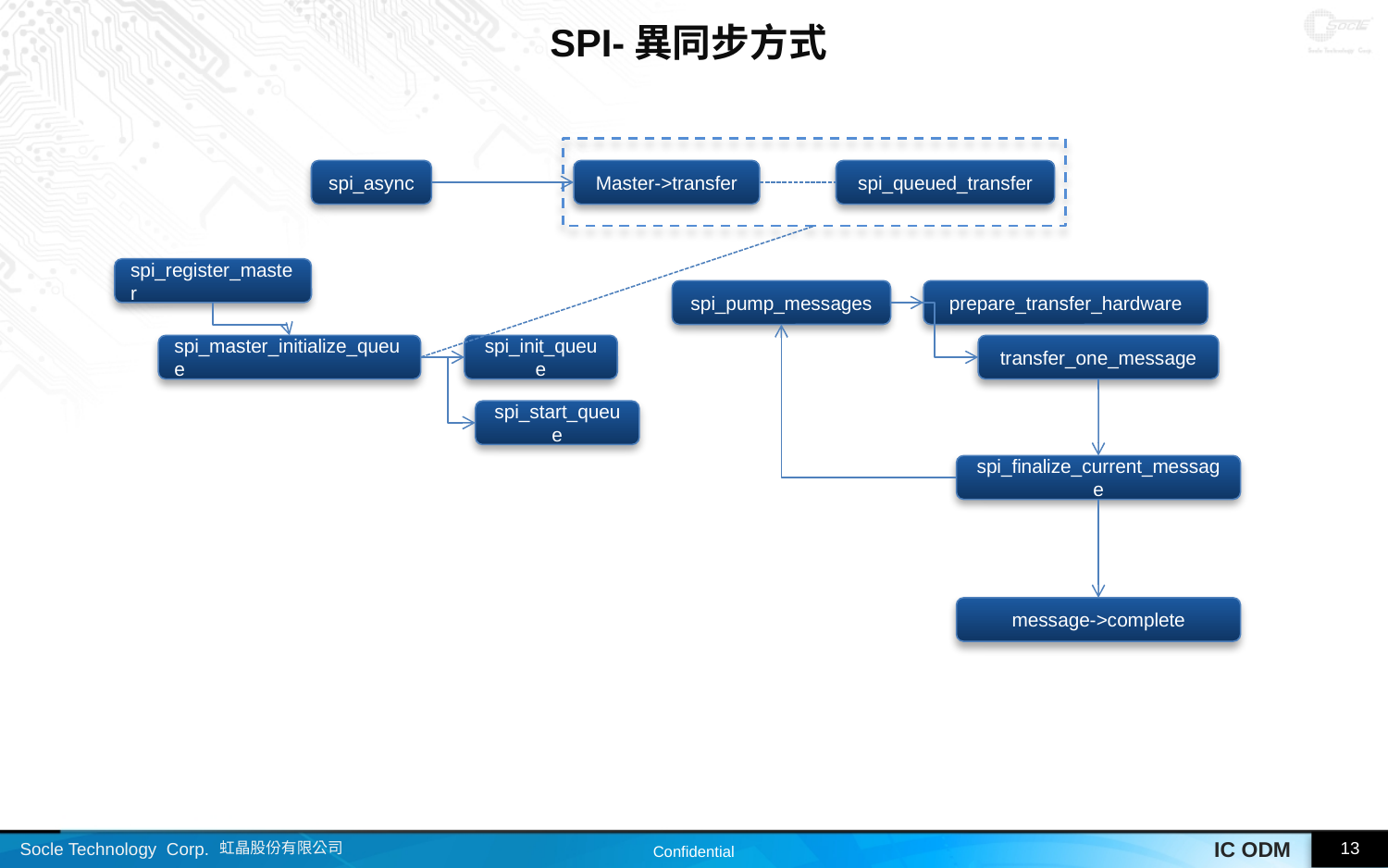

# SPI-異同步方式

spi_async
Master->transfer
spi_queued_transfer
spi_register_master
spi_pump_messages
prepare_transfer_hardware
spi_master_initialize_queue
spi_init_queue
transfer_one_message
spi_start_queue
spi_finalize_current_message
message->complete